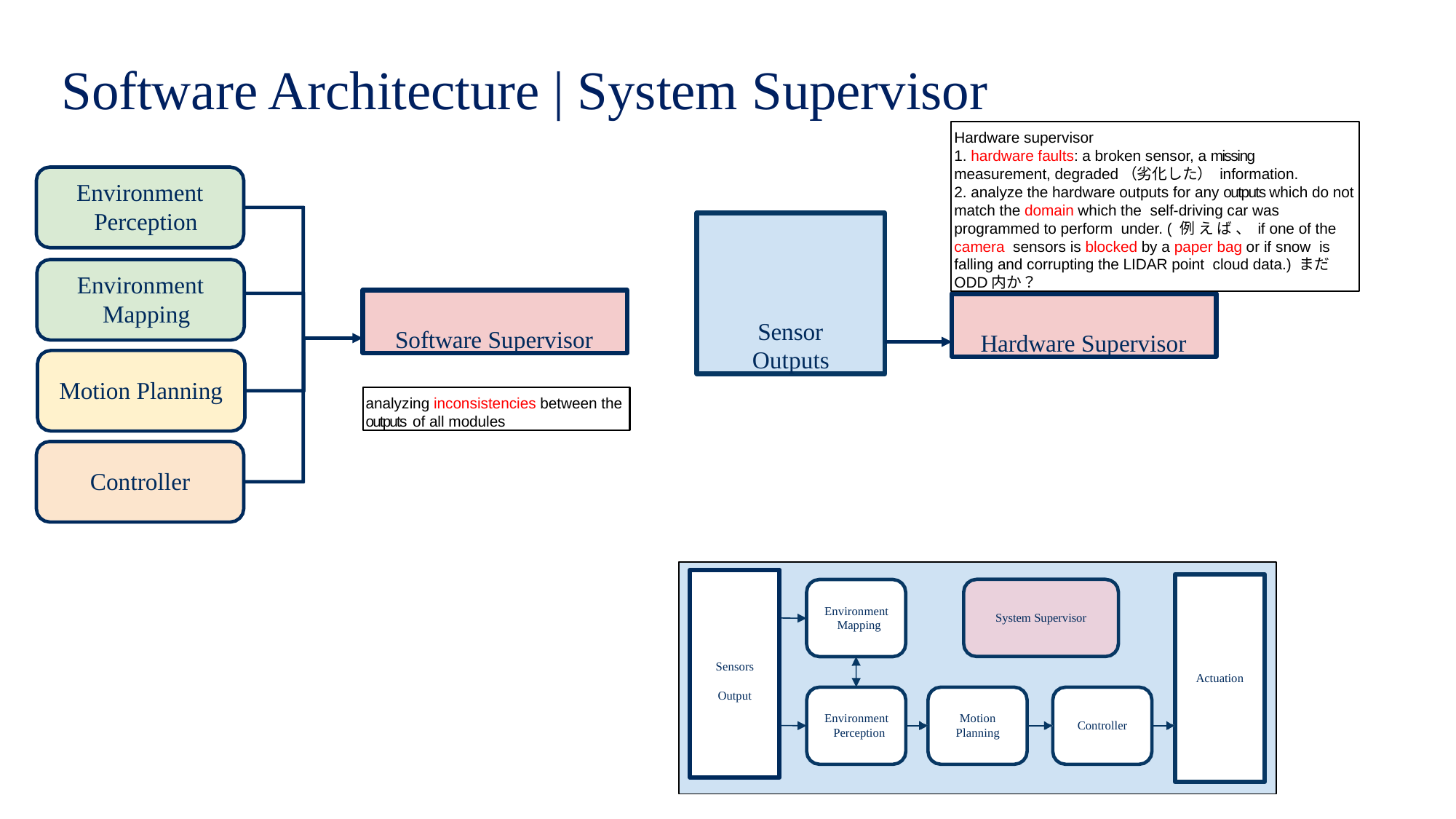

# Software Architecture | System Supervisor
Hardware supervisor
1. hardware faults: a broken sensor, a missing  measurement, degraded（劣化した） information.
2. analyze the hardware outputs for any outputs which do not match the domain which the  self-driving car was programmed to perform  under. ( 例 え ば 、 if one of the camera  sensors is blocked by a paper bag or if snow  is falling and corrupting the LIDAR point  cloud data.) まだODD内か？

Environment  Perception

Sensor  Outputs

Environment  Mapping

Software Supervisor

Hardware Supervisor

Motion Planning
analyzing inconsistencies between the outputs  of all modules

Controller

Environment  Mapping
System Supervisor
Sensors  Output
Actuation
Environment  Perception
Motion  Planning
Controller